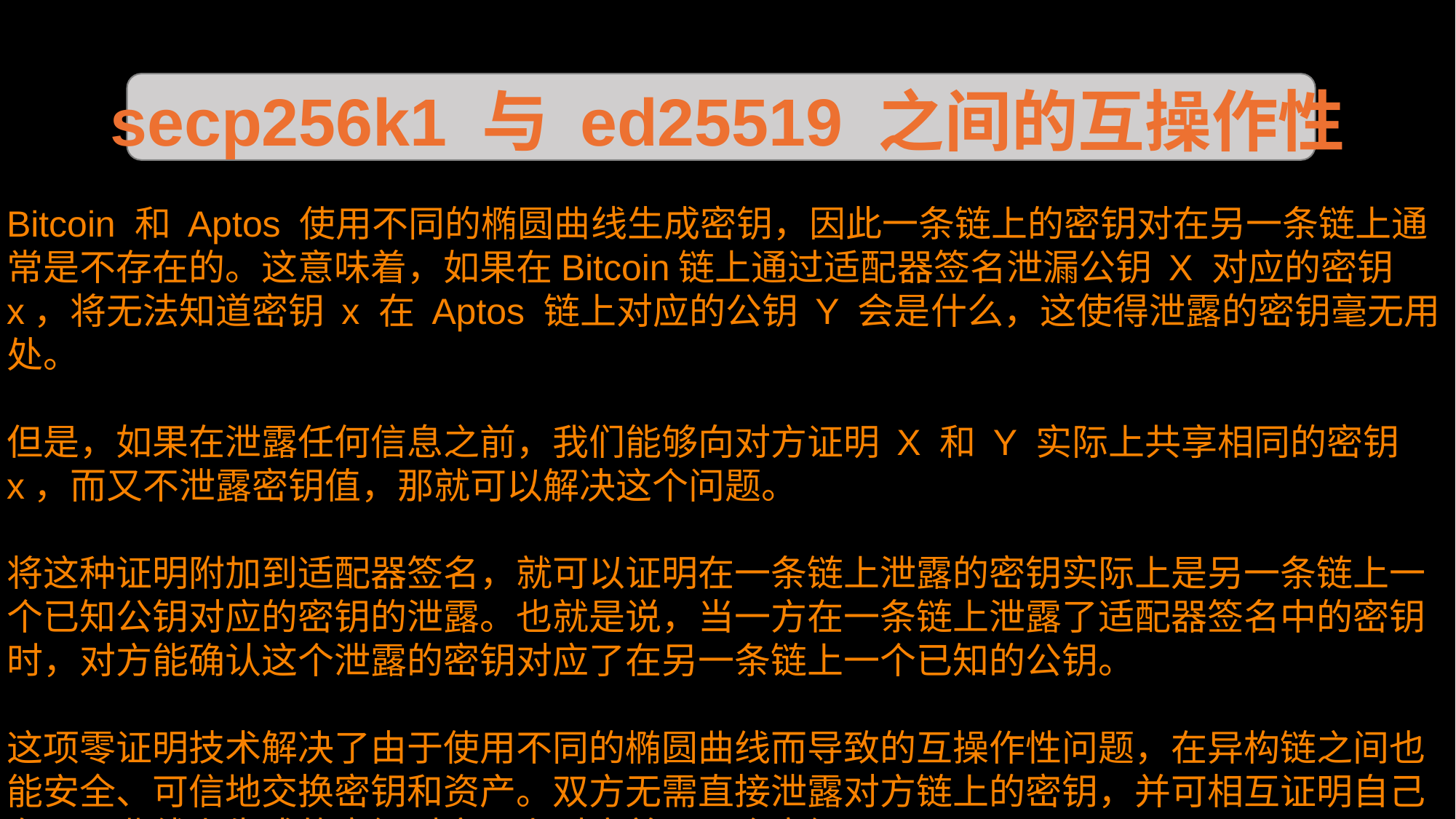

secp256k1 与 ed25519 之间的互操作性

Bitcoin 和 Aptos 使用不同的椭圆曲线生成密钥，因此一条链上的密钥对在另一条链上通常是不存在的。这意味着，如果在Bitcoin链上通过适配器签名泄漏公钥 X 对应的密钥 x，将无法知道密钥 x 在 Aptos 链上对应的公钥 Y 会是什么，这使得泄露的密钥毫无用处。

但是，如果在泄露任何信息之前，我们能够向对方证明 X 和 Y 实际上共享相同的密钥 x，而又不泄露密钥值，那就可以解决这个问题。

将这种证明附加到适配器签名，就可以证明在一条链上泄露的密钥实际上是另一条链上一个已知公钥对应的密钥的泄露。也就是说，当一方在一条链上泄露了适配器签名中的密钥时，对方能确认这个泄露的密钥对应了在另一条链上一个已知的公钥。

这项零证明技术解决了由于使用不同的椭圆曲线而导致的互操作性问题，在异构链之间也能安全、可信地交换密钥和资产。双方无需直接泄露对方链上的密钥，并可相互证明自己在不同曲线上生成的密钥对实际上对应着同一个密钥。